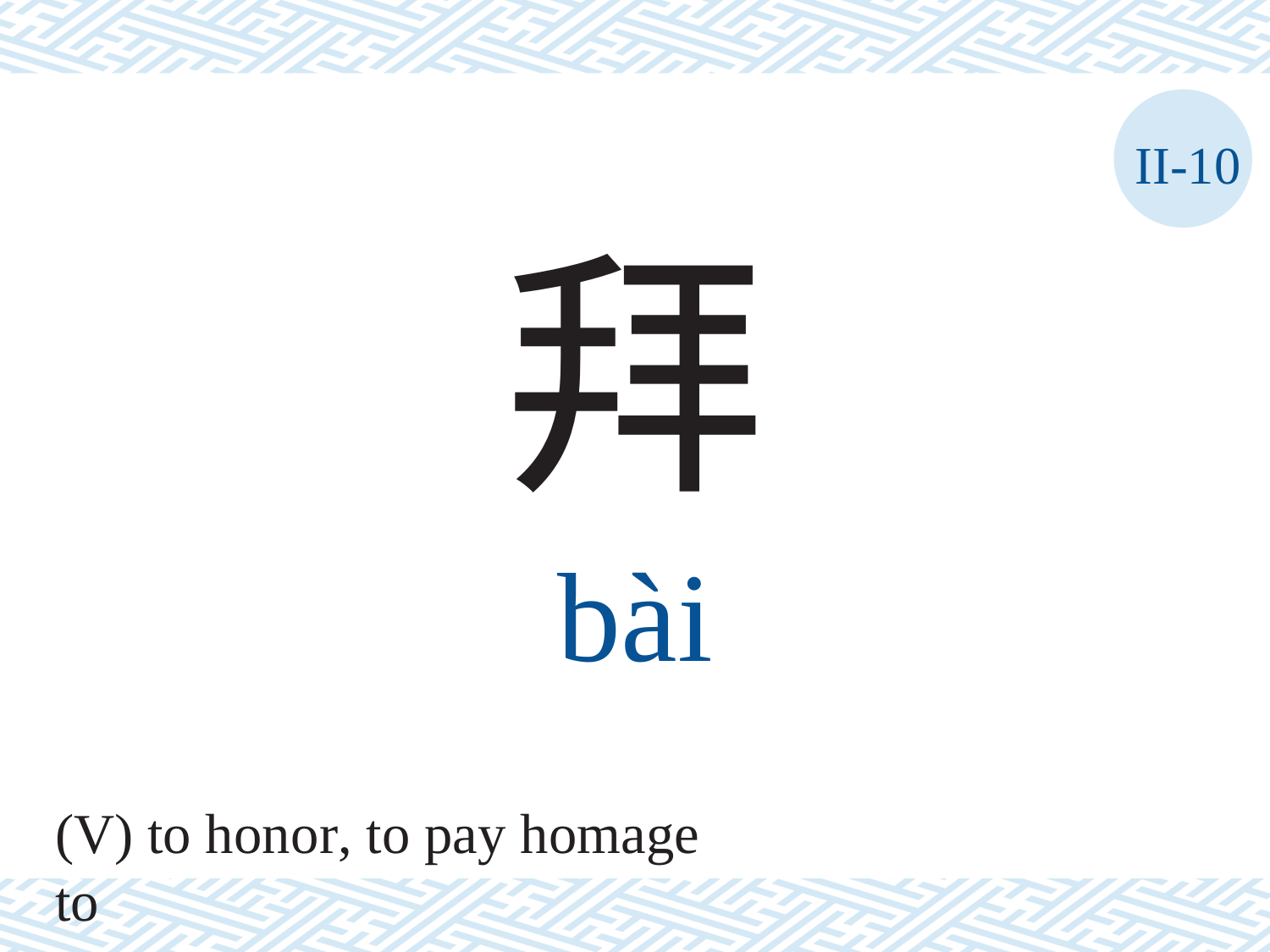

II-10
拜
bài
(V) to honor, to pay homage to